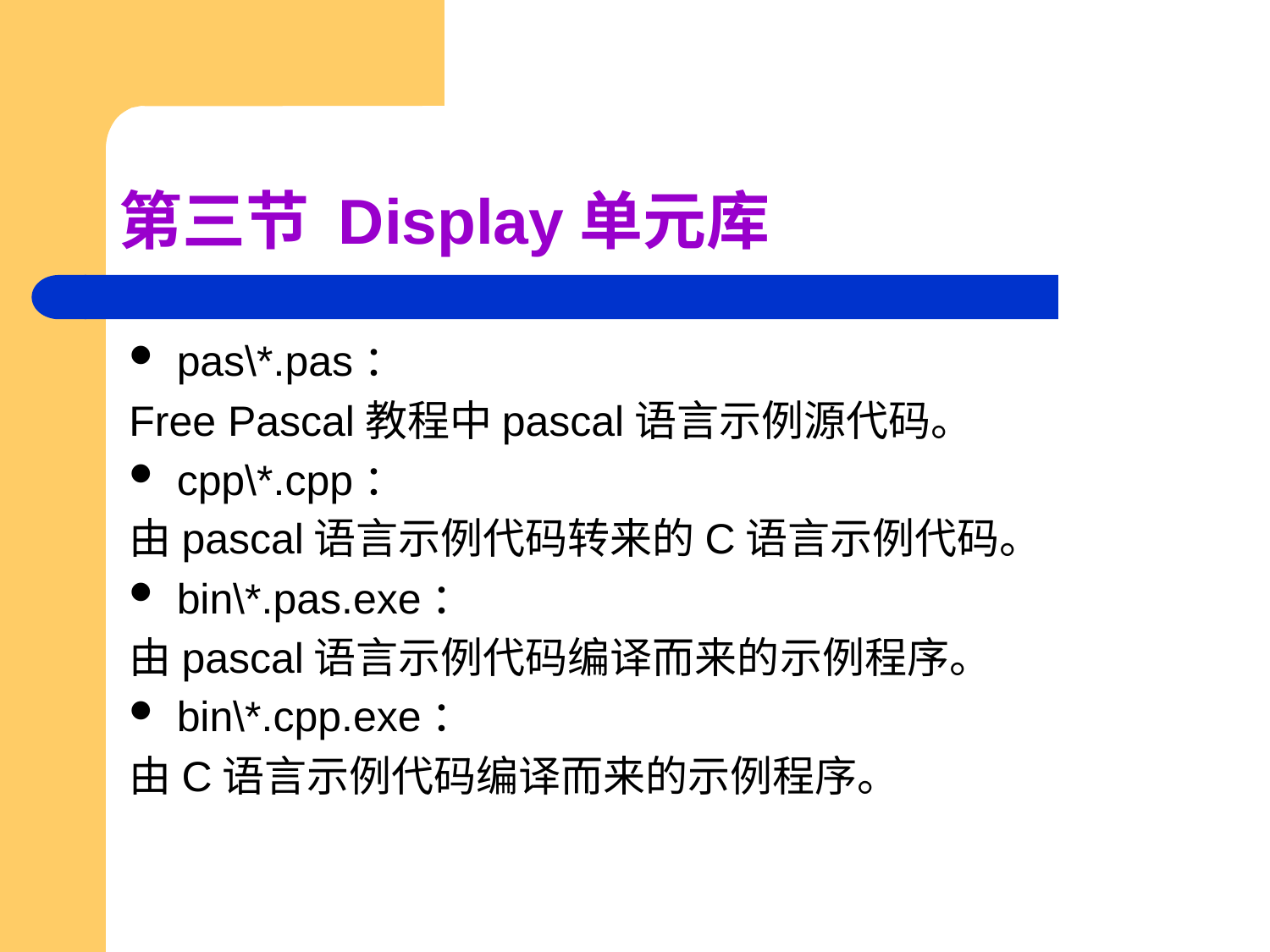

# 第三节 Display单元库
pas\*.pas：
Free Pascal教程中pascal语言示例源代码。
cpp\*.cpp：
由pascal语言示例代码转来的C语言示例代码。
bin\*.pas.exe：
由pascal语言示例代码编译而来的示例程序。
bin\*.cpp.exe：
由C语言示例代码编译而来的示例程序。